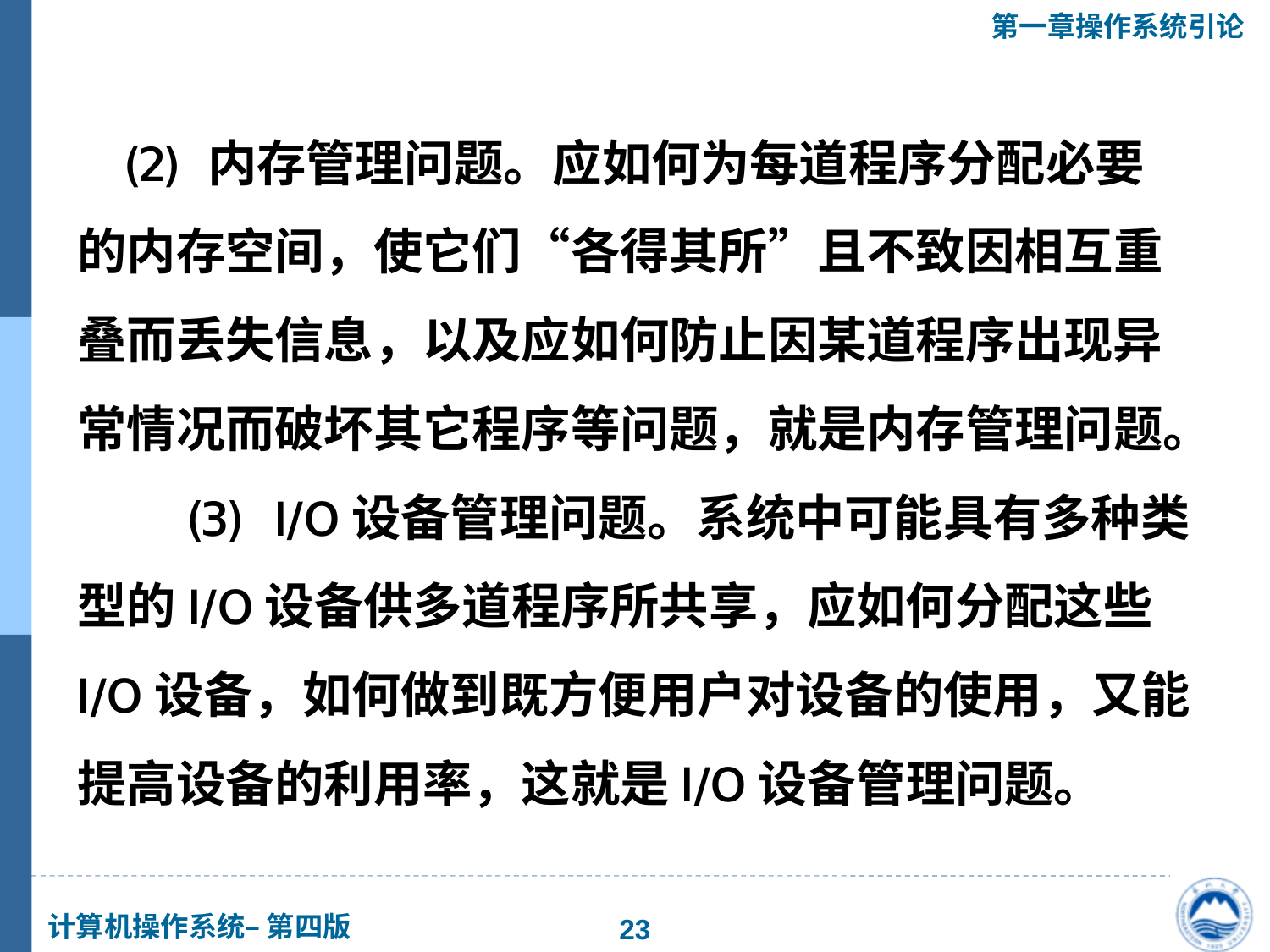

(2) 内存管理问题。应如何为每道程序分配必要的内存空间，使它们“各得其所”且不致因相互重叠而丢失信息，以及应如何防止因某道程序出现异常情况而破坏其它程序等问题，就是内存管理问题。
　　(3)  I/O设备管理问题。系统中可能具有多种类型的I/O设备供多道程序所共享，应如何分配这些I/O设备，如何做到既方便用户对设备的使用，又能提高设备的利用率，这就是I/O设备管理问题。